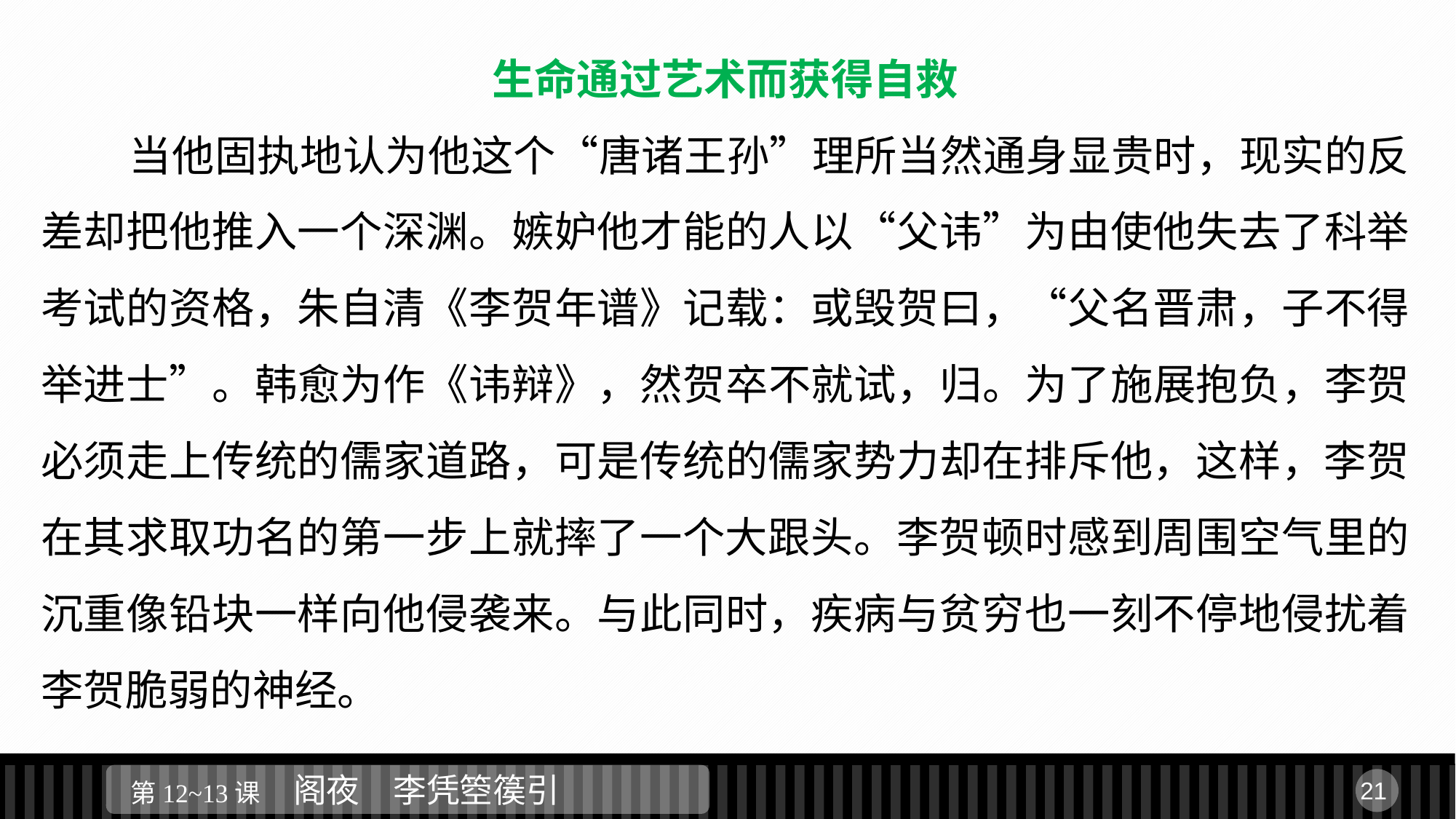

生命通过艺术而获得自救
        当他固执地认为他这个“唐诸王孙”理所当然通身显贵时，现实的反差却把他推入一个深渊。嫉妒他才能的人以“父讳”为由使他失去了科举考试的资格，朱自清《李贺年谱》记载：或毁贺曰，“父名晋肃，子不得举进士”。韩愈为作《讳辩》，然贺卒不就试，归。为了施展抱负，李贺必须走上传统的儒家道路，可是传统的儒家势力却在排斥他，这样，李贺在其求取功名的第一步上就摔了一个大跟头。李贺顿时感到周围空气里的沉重像铅块一样向他侵袭来。与此同时，疾病与贫穷也一刻不停地侵扰着李贺脆弱的神经。